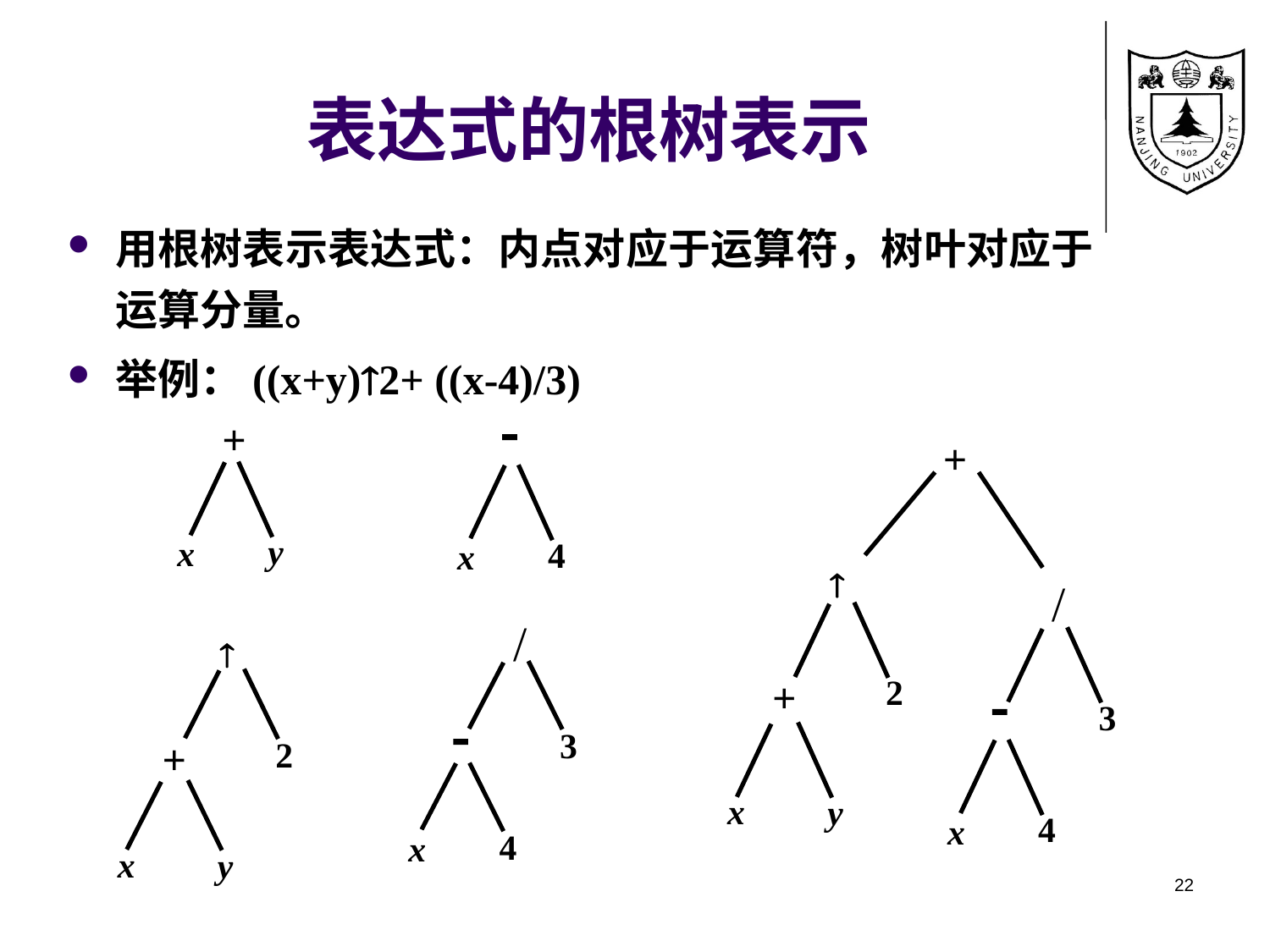

# 表达式的根树表示
用根树表示表达式：内点对应于运算符，树叶对应于运算分量。
举例：((x+y)↑2+ ((x-4)/3)
−

4
x
+

y
x
+

↑
/

−

4
x
3

+
2

x
y
/

−

4
x
3
↑

+
2

x
y
22